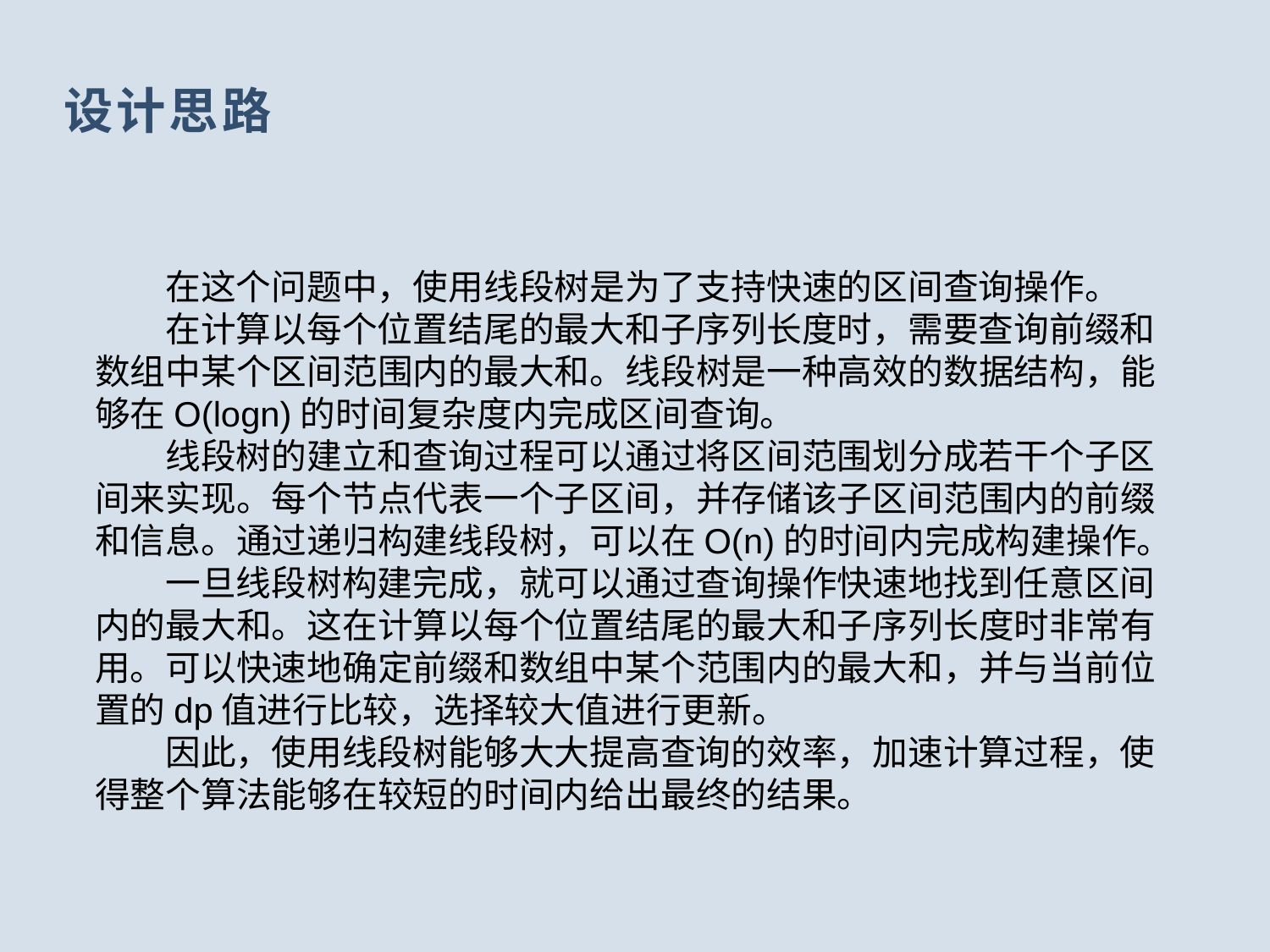

设计思路
在这个问题中，使用线段树是为了支持快速的区间查询操作。
在计算以每个位置结尾的最大和子序列长度时，需要查询前缀和数组中某个区间范围内的最大和。线段树是一种高效的数据结构，能够在O(logn)的时间复杂度内完成区间查询。
线段树的建立和查询过程可以通过将区间范围划分成若干个子区间来实现。每个节点代表一个子区间，并存储该子区间范围内的前缀和信息。通过递归构建线段树，可以在O(n)的时间内完成构建操作。
一旦线段树构建完成，就可以通过查询操作快速地找到任意区间内的最大和。这在计算以每个位置结尾的最大和子序列长度时非常有用。可以快速地确定前缀和数组中某个范围内的最大和，并与当前位置的dp值进行比较，选择较大值进行更新。
因此，使用线段树能够大大提高查询的效率，加速计算过程，使得整个算法能够在较短的时间内给出最终的结果。